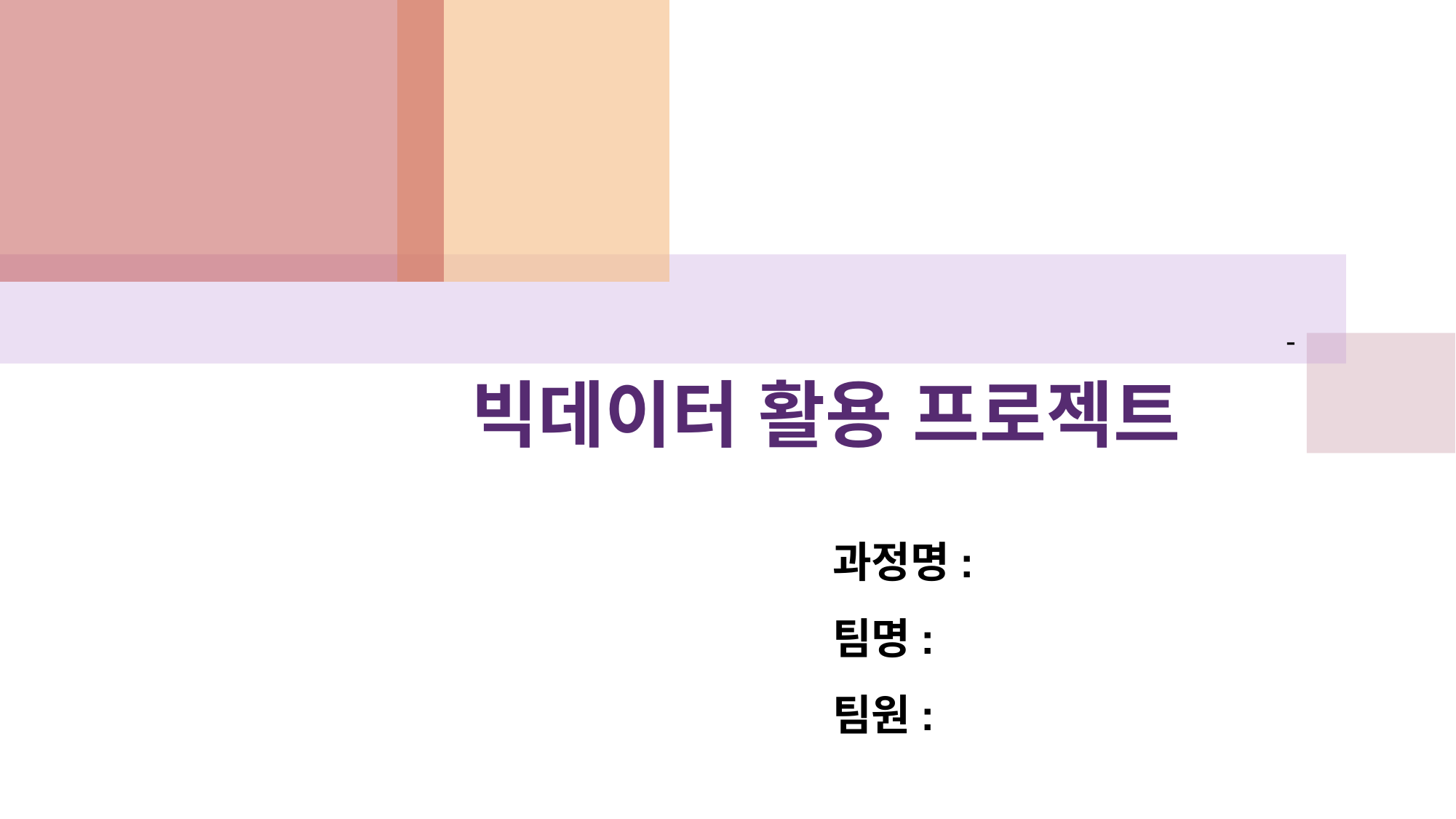

-
# 빅데이터 활용 프로젝트
과정명:
팀명:
팀원: